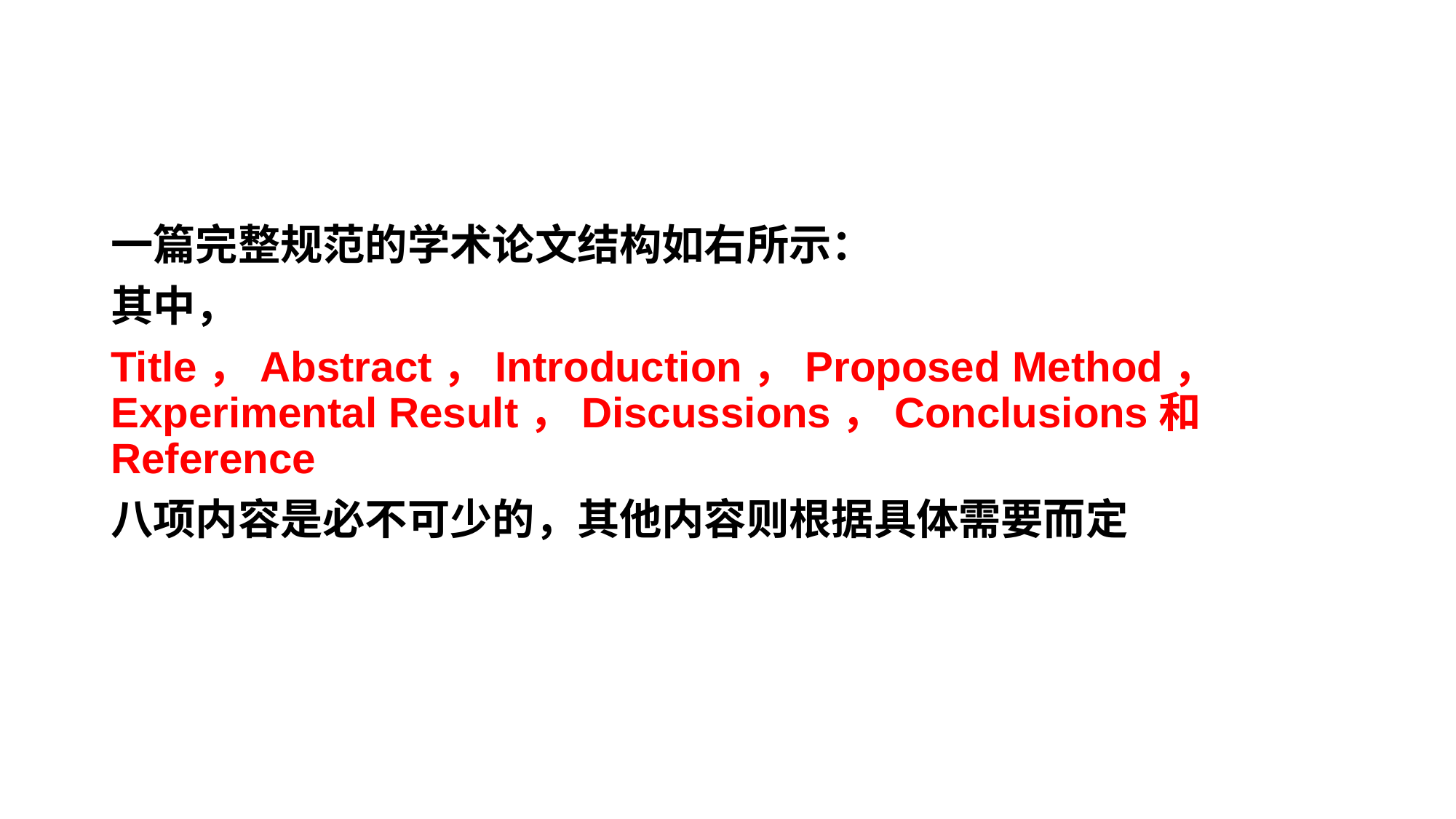

一篇完整规范的学术论文结构如右所示：
其中，
Title，Abstract，Introduction，Proposed Method， Experimental Result，Discussions，Conclusions和Reference
八项内容是必不可少的，其他内容则根据具体需要而定